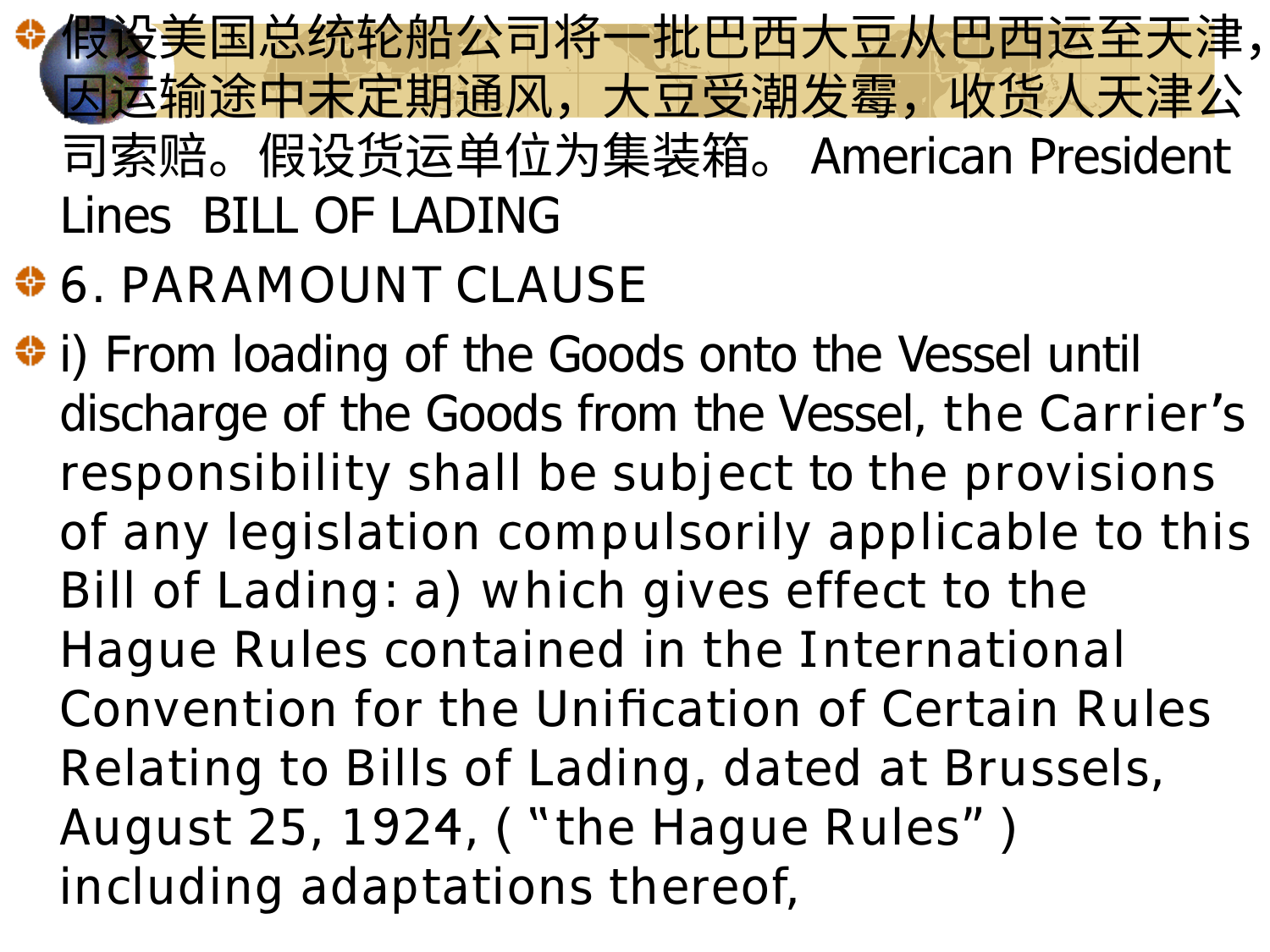

假设美国总统轮船公司将一批巴西大豆从巴西运至天津，因运输途中未定期通风，大豆受潮发霉，收货人天津公司索赔。假设货运单位为集装箱。American President Lines  BILL OF LADING
6. PARAMOUNT CLAUSE
i) From loading of the Goods onto the Vessel until discharge of the Goods from the Vessel, the Carrier’s responsibility shall be subject to the provisions of any legislation compulsorily applicable to this Bill of Lading: a) which gives effect to the Hague Rules contained in the International Convention for the Unification of Certain Rules Relating to Bills of Lading, dated at Brussels, August 25, 1924, ( “the Hague Rules” ) including adaptations thereof,